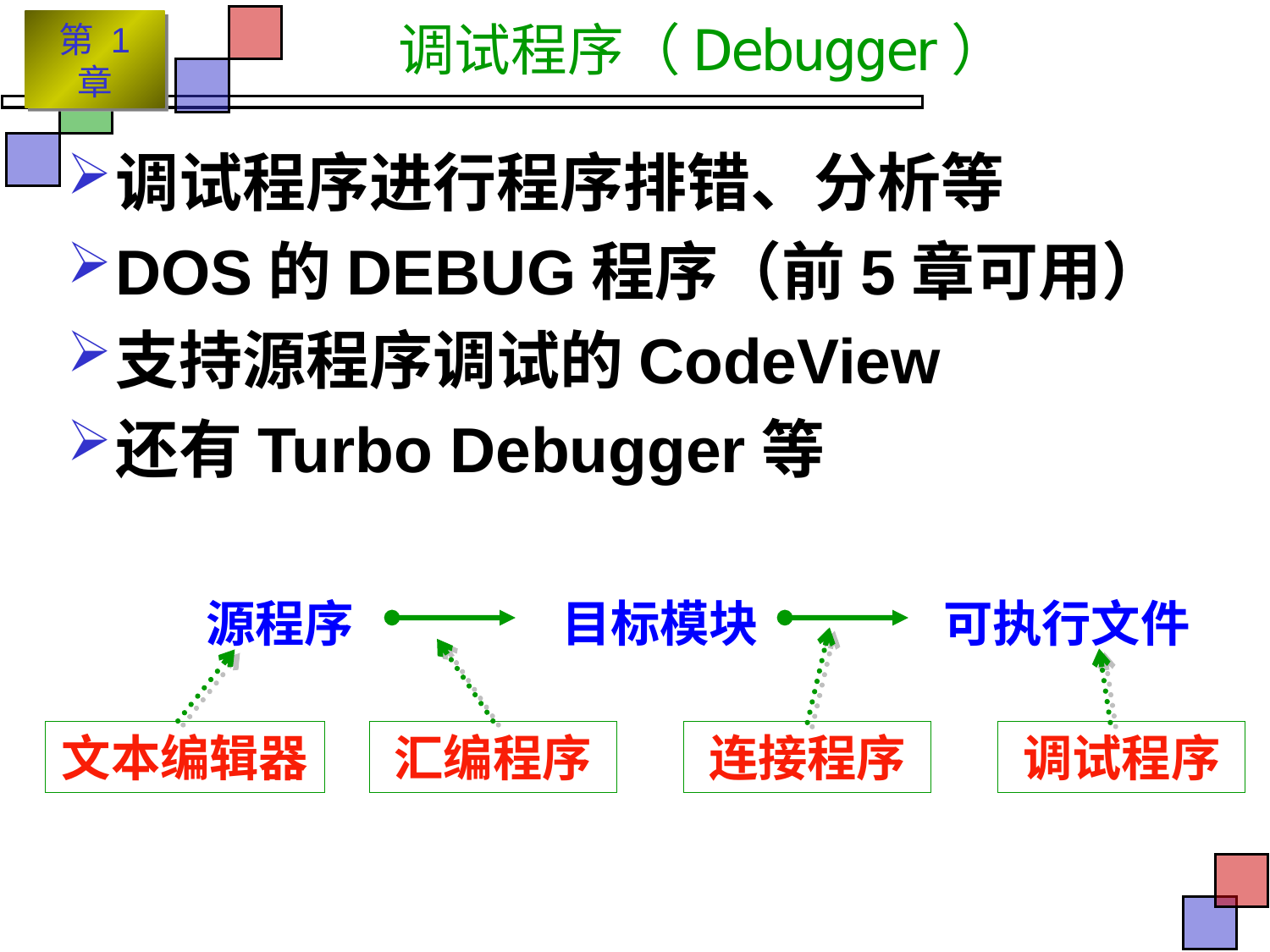

# 调试程序（Debugger）
调试程序进行程序排错、分析等
DOS的DEBUG程序（前5章可用）
支持源程序调试的CodeView
还有Turbo Debugger等
源程序

目标模块

可执行文件

文本编辑器
汇编程序
连接程序
调试程序